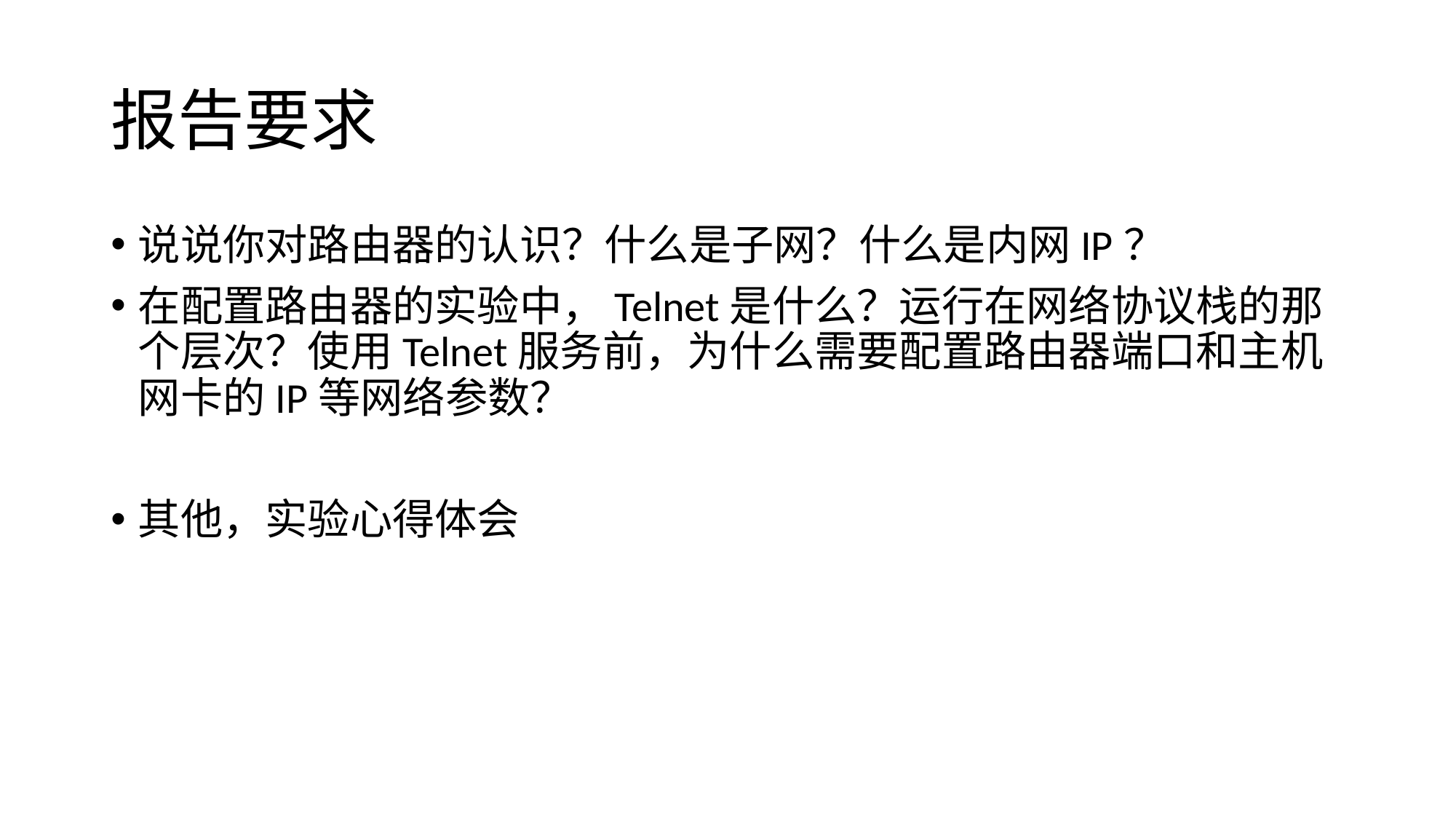

# 报告要求
说说你对路由器的认识？什么是子网？什么是内网IP？
在配置路由器的实验中，Telnet是什么？运行在网络协议栈的那个层次？使用Telnet服务前，为什么需要配置路由器端口和主机网卡的IP等网络参数？

其他，实验心得体会